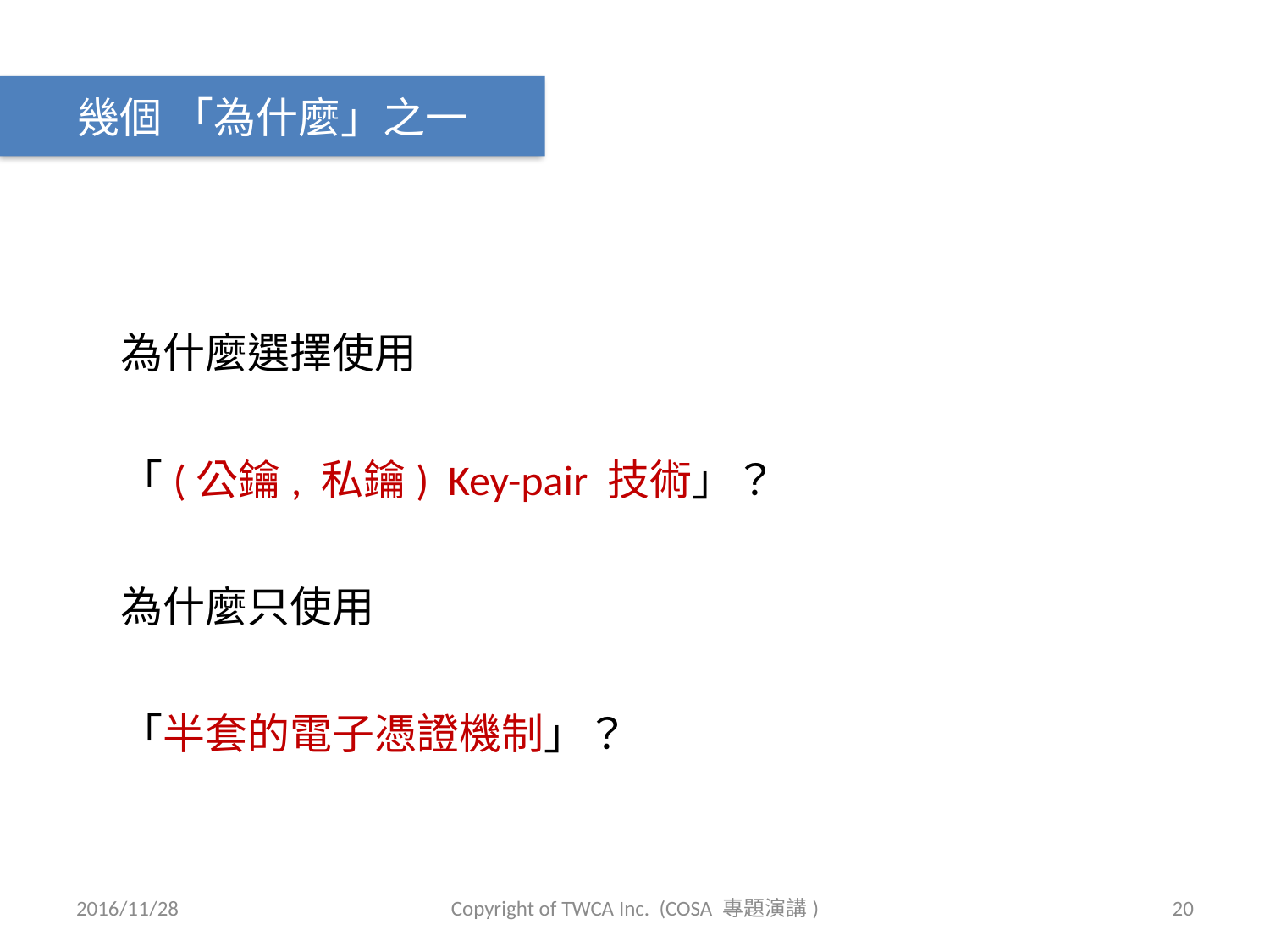

幾個 「為什麼」之一
為什麼選擇使用
「(公鑰, 私鑰)  Key-pair 技術」？
為什麼只使用
「半套的電子憑證機制」？
2016/11/28
Copyright of TWCA Inc.  (COSA 專題演講)
20